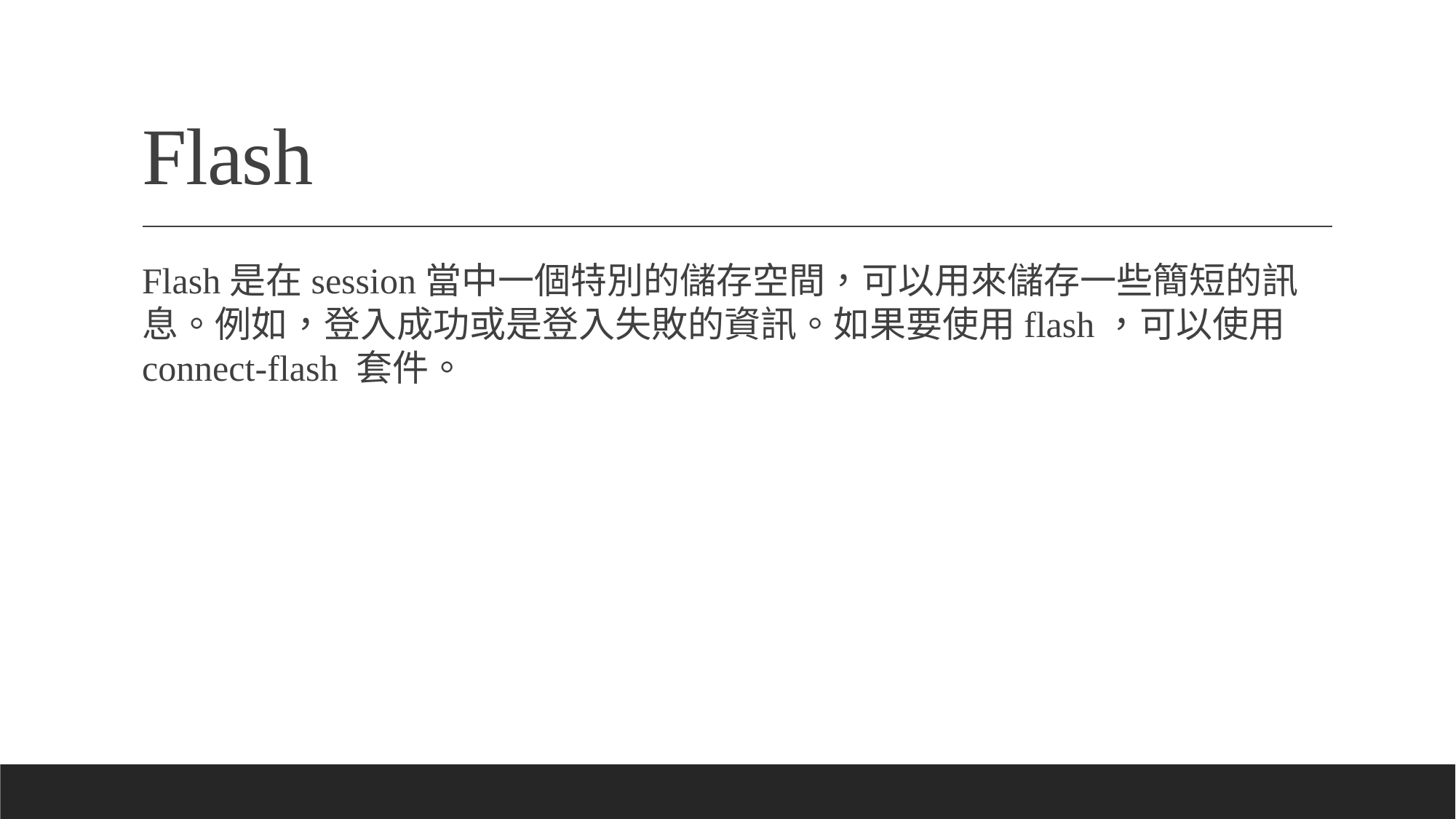

# Flash
Flash是在session當中一個特別的儲存空間，可以用來儲存一些簡短的訊息。例如，登入成功或是登入失敗的資訊。如果要使用flash，可以使用connect-flash 套件。